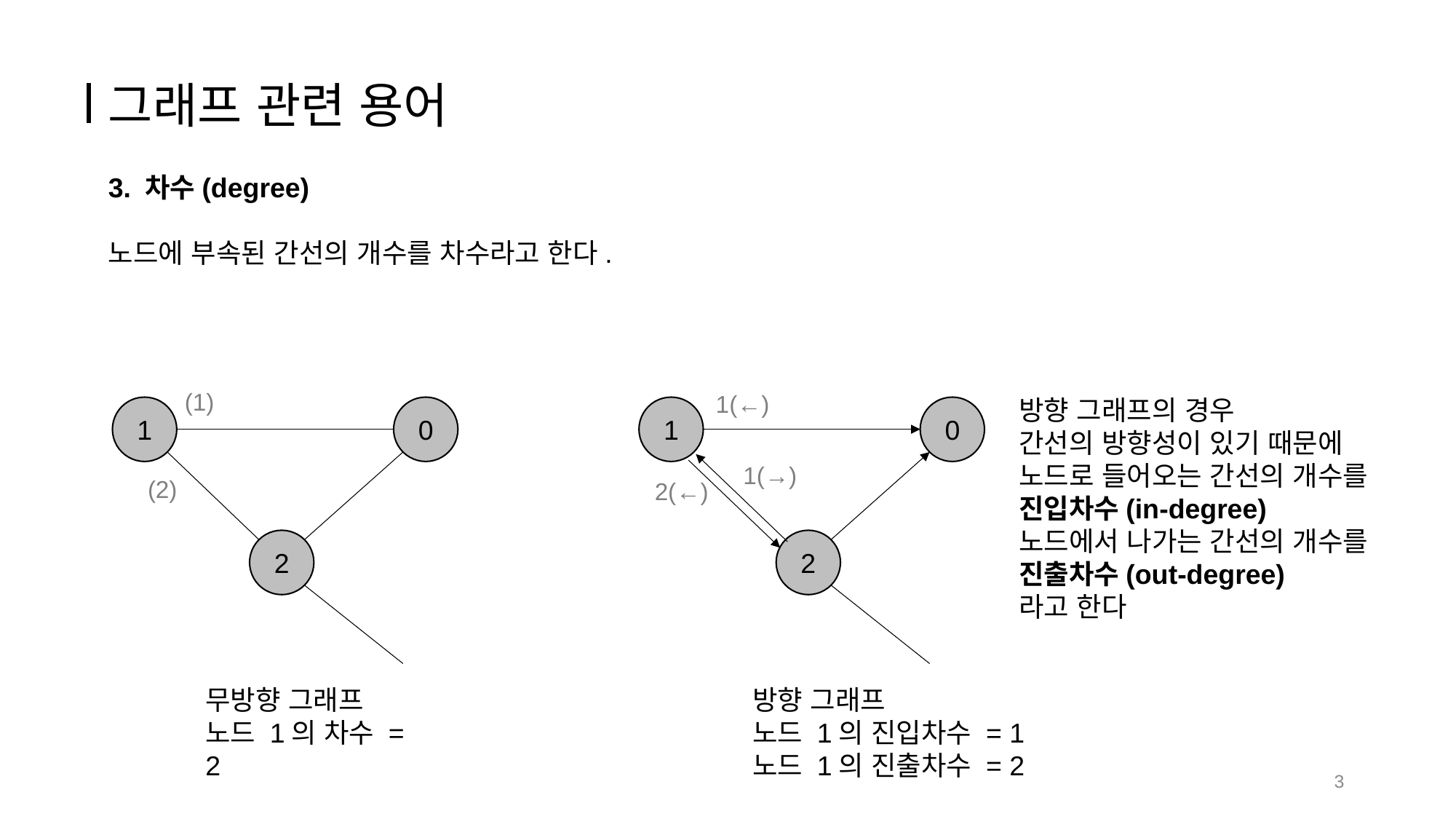

그래프 관련 용어
3. 차수(degree)

노드에 부속된 간선의 개수를 차수라고 한다.
(1)
1(←)
방향 그래프의 경우
간선의 방향성이 있기 때문에
노드로 들어오는 간선의 개수를
진입차수(in-degree)
노드에서 나가는 간선의 개수를
진출차수(out-degree)
라고 한다
1
0
1
0
1(→)
(2)
2(←)
2
2
무방향 그래프
노드 1의 차수 = 2
방향 그래프
노드 1의 진입차수 = 1
노드 1의 진출차수 = 2
3